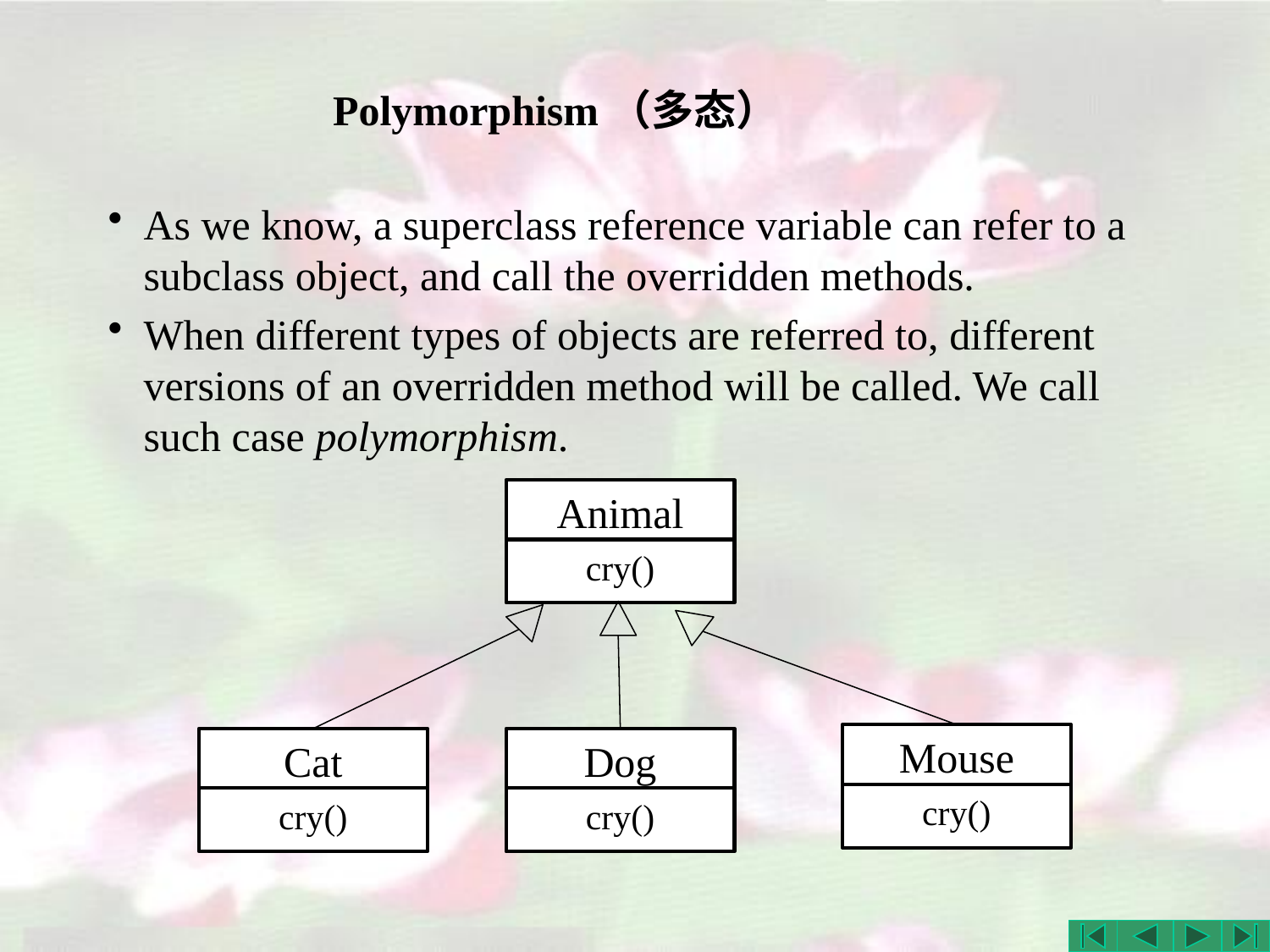

# Polymorphism（多态）
As we know, a superclass reference variable can refer to a subclass object, and call the overridden methods.
When different types of objects are referred to, different versions of an overridden method will be called. We call such case polymorphism.
Animal
cry()

Mouse
Cat
Dog
cry()
cry()
cry()